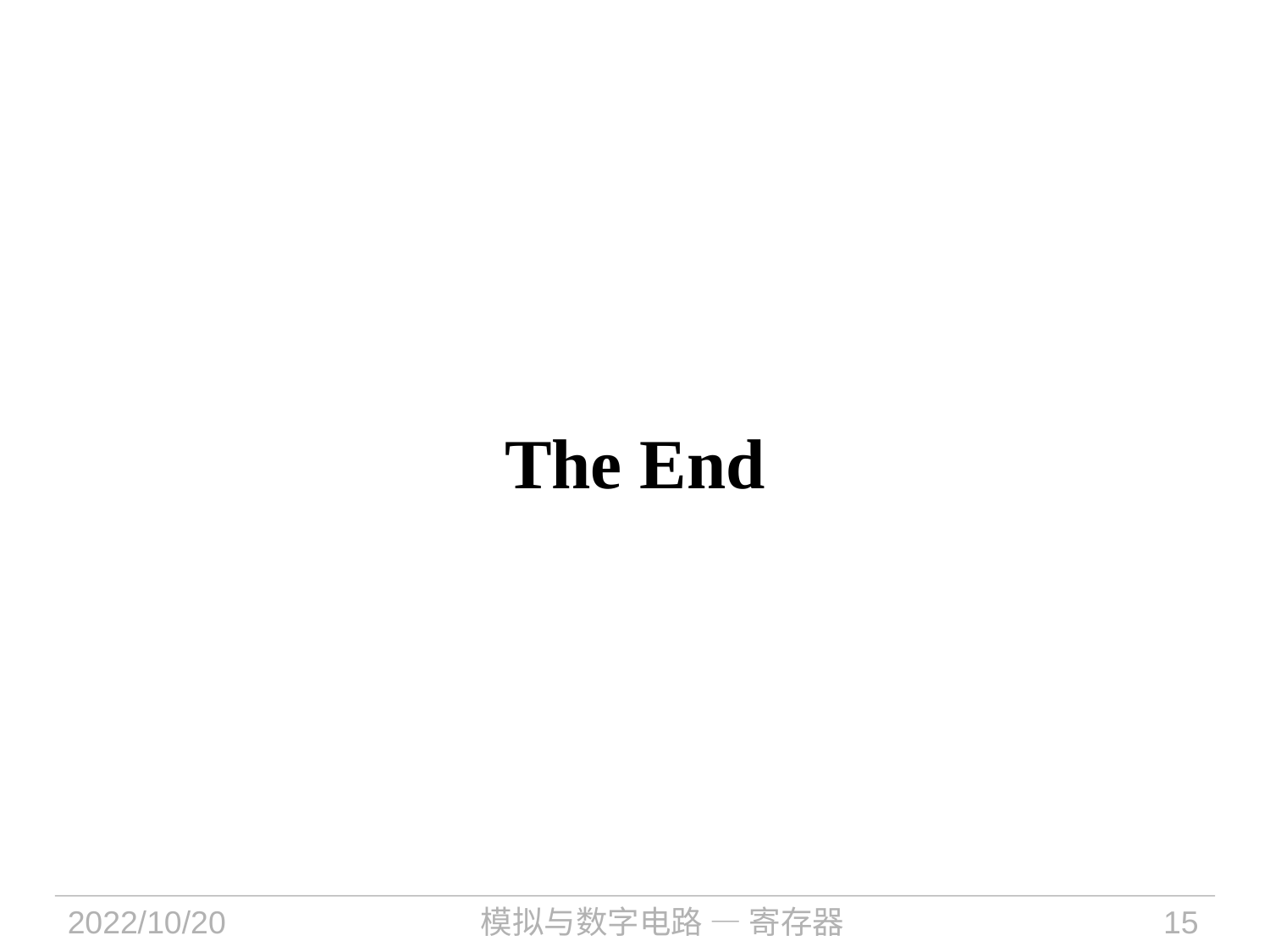

# The End
2022/10/20
模拟与数字电路 — 寄存器
15